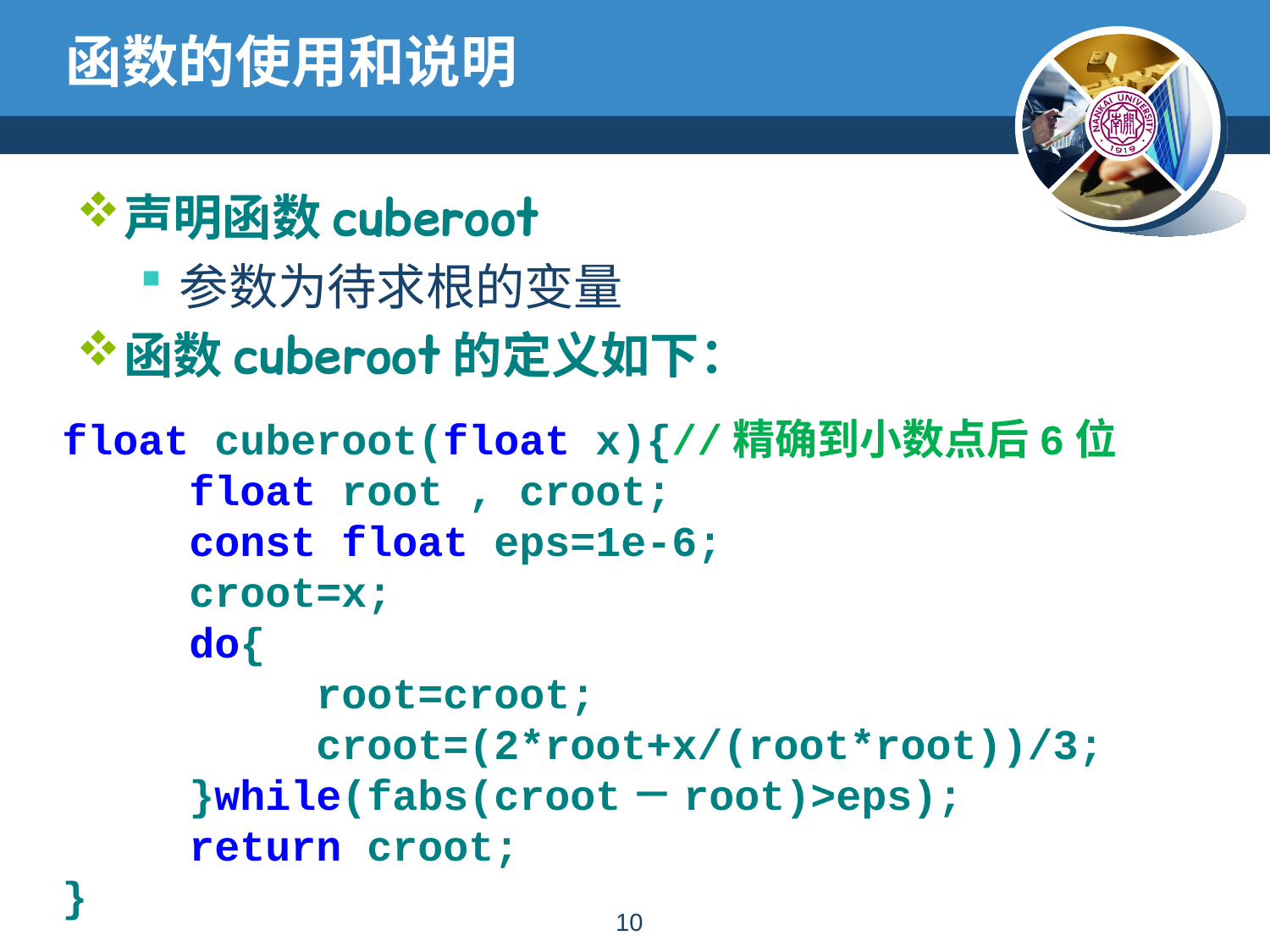

# 函数的使用和说明
声明函数cuberoot
参数为待求根的变量
函数cuberoot的定义如下：
float cuberoot(float x){//精确到小数点后6位
	float root , croot;
	const float eps=1e-6;
	croot=x;
	do{
 		root=croot;
 		croot=(2*root+x/(root*root))/3;
     }while(fabs(croot－root)>eps);
	return croot;
}
10